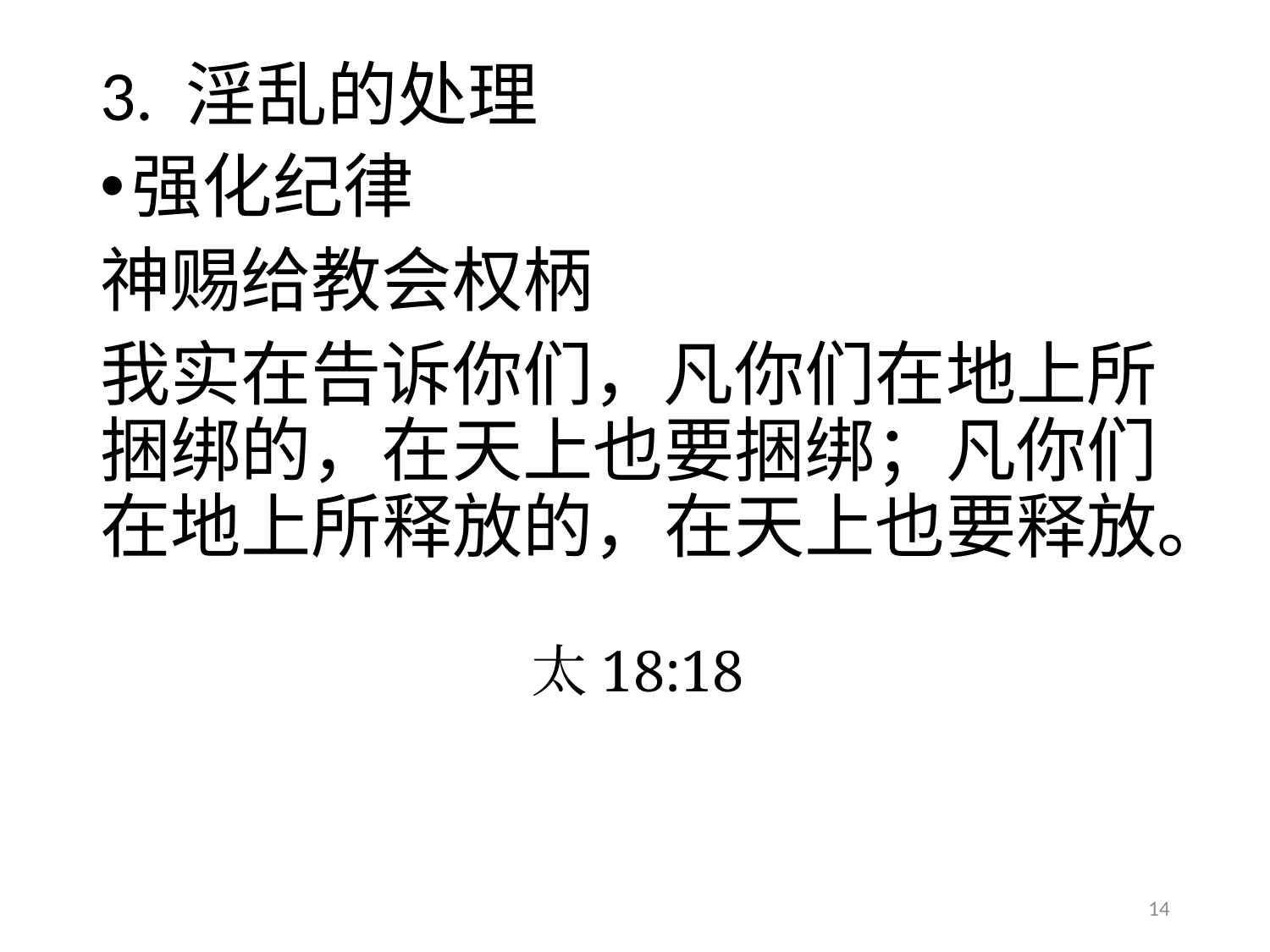

# 3. 淫乱的处理
强化纪律
神赐给教会权柄
我实在告诉你们，凡你们在地上所捆绑的，在天上也要捆绑；凡你们在地上所释放的，在天上也要释放。
                              太18:18
14